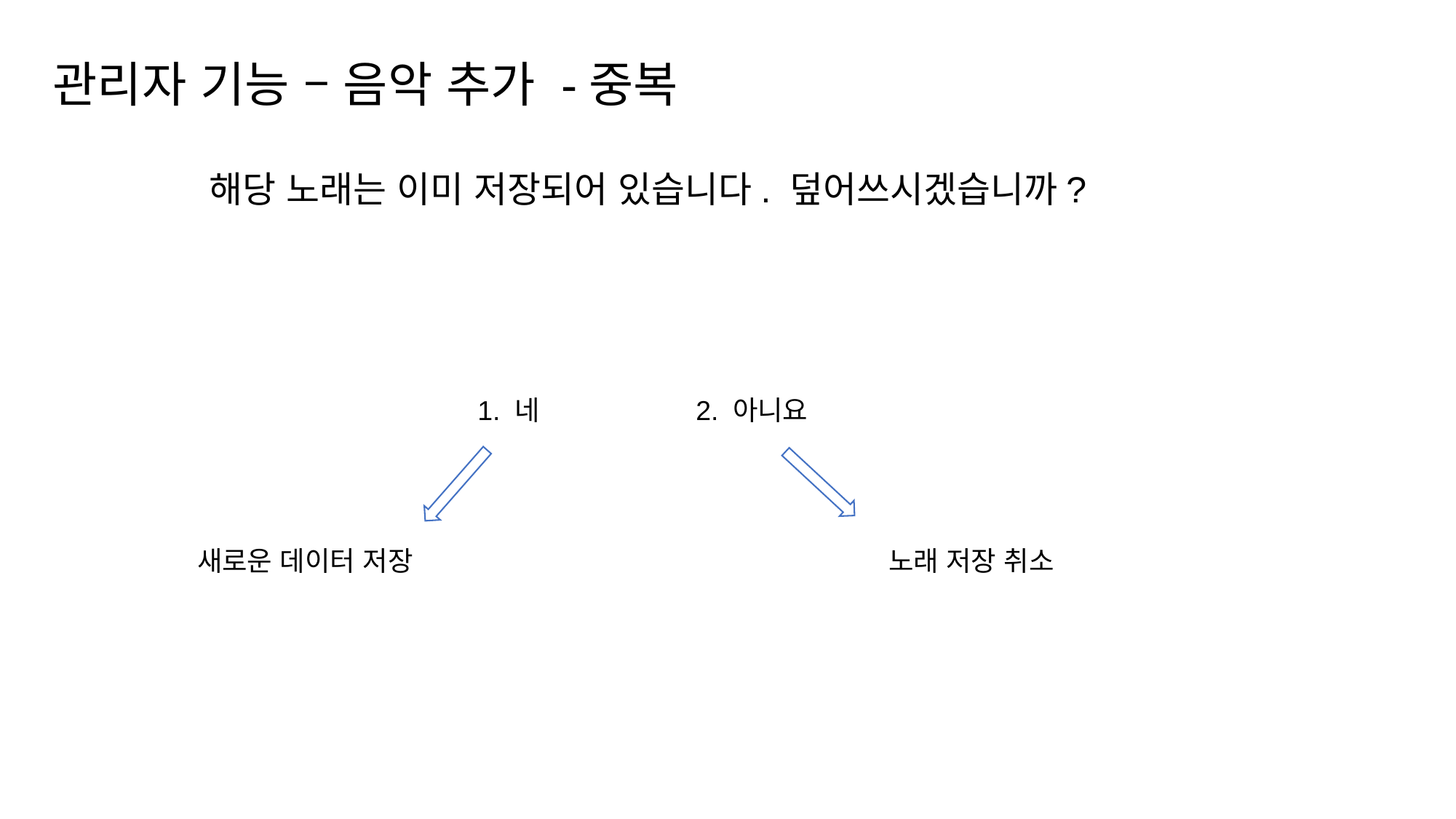

# 관리자 기능 – 음악 추가 -중복
해당 노래는 이미 저장되어 있습니다. 덮어쓰시겠습니까?
1. 네		2. 아니요

새로운 데이터 저장
노래 저장 취소